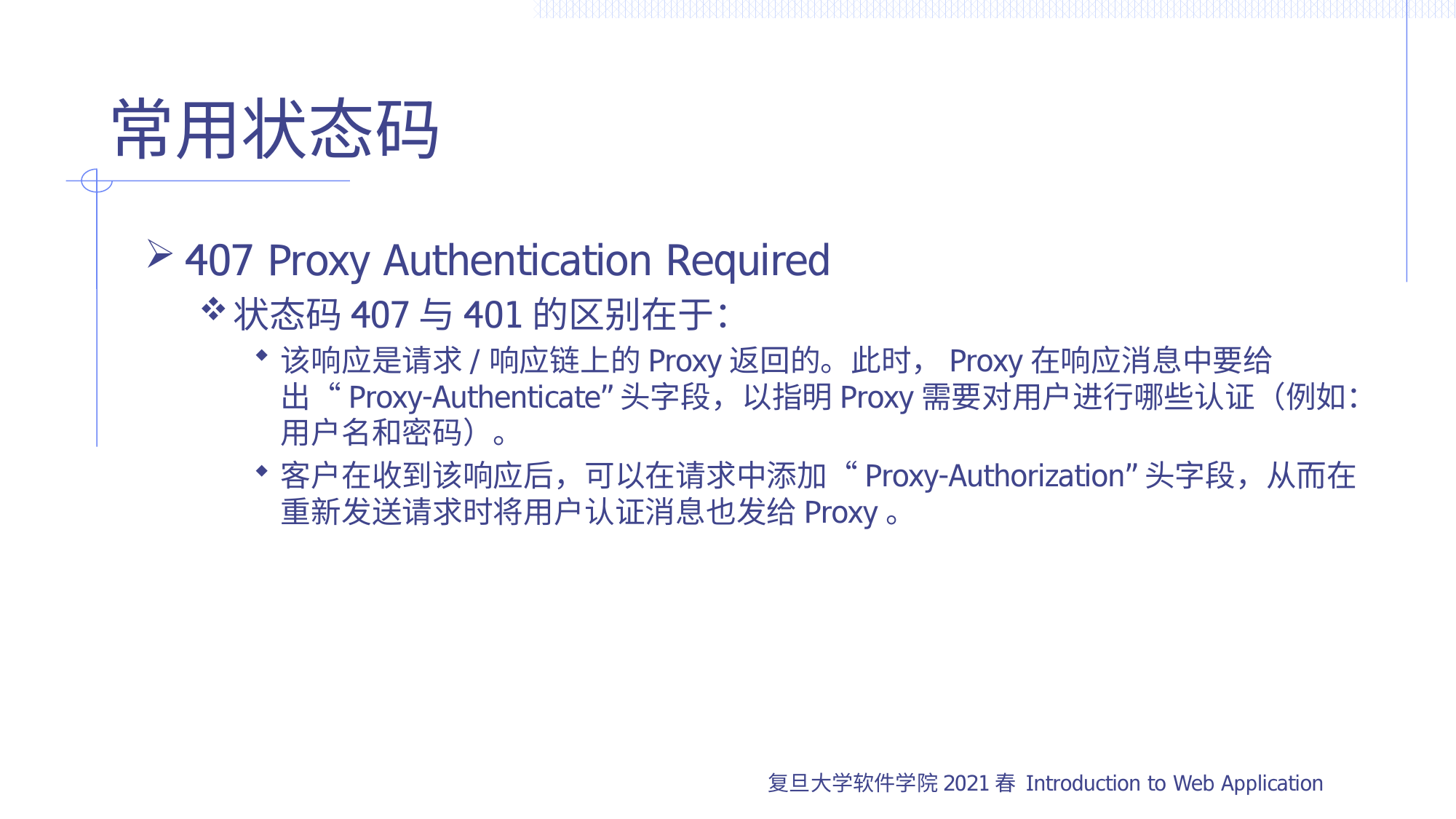

# 常用状态码
407 Proxy Authentication Required
状态码407与401的区别在于：
该响应是请求/响应链上的Proxy返回的。此时，Proxy在响应消息中要给出“Proxy-Authenticate”头字段，以指明Proxy需要对用户进行哪些认证（例如：用户名和密码）。
客户在收到该响应后，可以在请求中添加“Proxy-Authorization”头字段，从而在重新发送请求时将用户认证消息也发给Proxy。